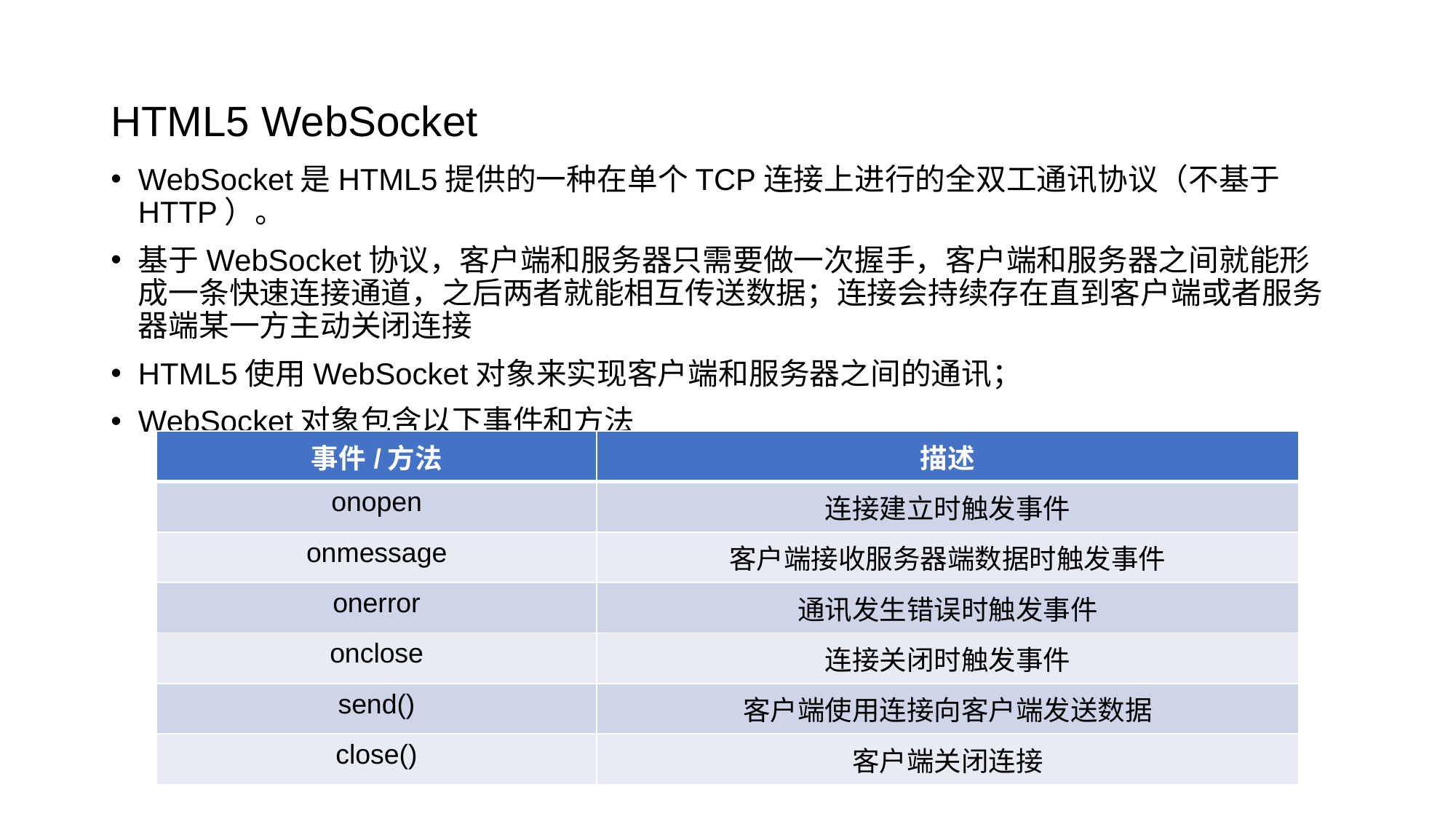

# HTML5 WebSocket
WebSocket是HTML5提供的一种在单个TCP连接上进行的全双工通讯协议（不基于HTTP）。
基于WebSocket协议，客户端和服务器只需要做一次握手，客户端和服务器之间就能形成一条快速连接通道，之后两者就能相互传送数据；连接会持续存在直到客户端或者服务器端某一方主动关闭连接
HTML5使用WebSocket对象来实现客户端和服务器之间的通讯；
WebSocket对象包含以下事件和方法

| 事件/方法 | 描述 |
| --- | --- |
| onopen | 连接建立时触发事件 |
| onmessage | 客户端接收服务器端数据时触发事件 |
| onerror | 通讯发生错误时触发事件 |
| onclose | 连接关闭时触发事件 |
| send() | 客户端使用连接向客户端发送数据 |
| close() | 客户端关闭连接 |